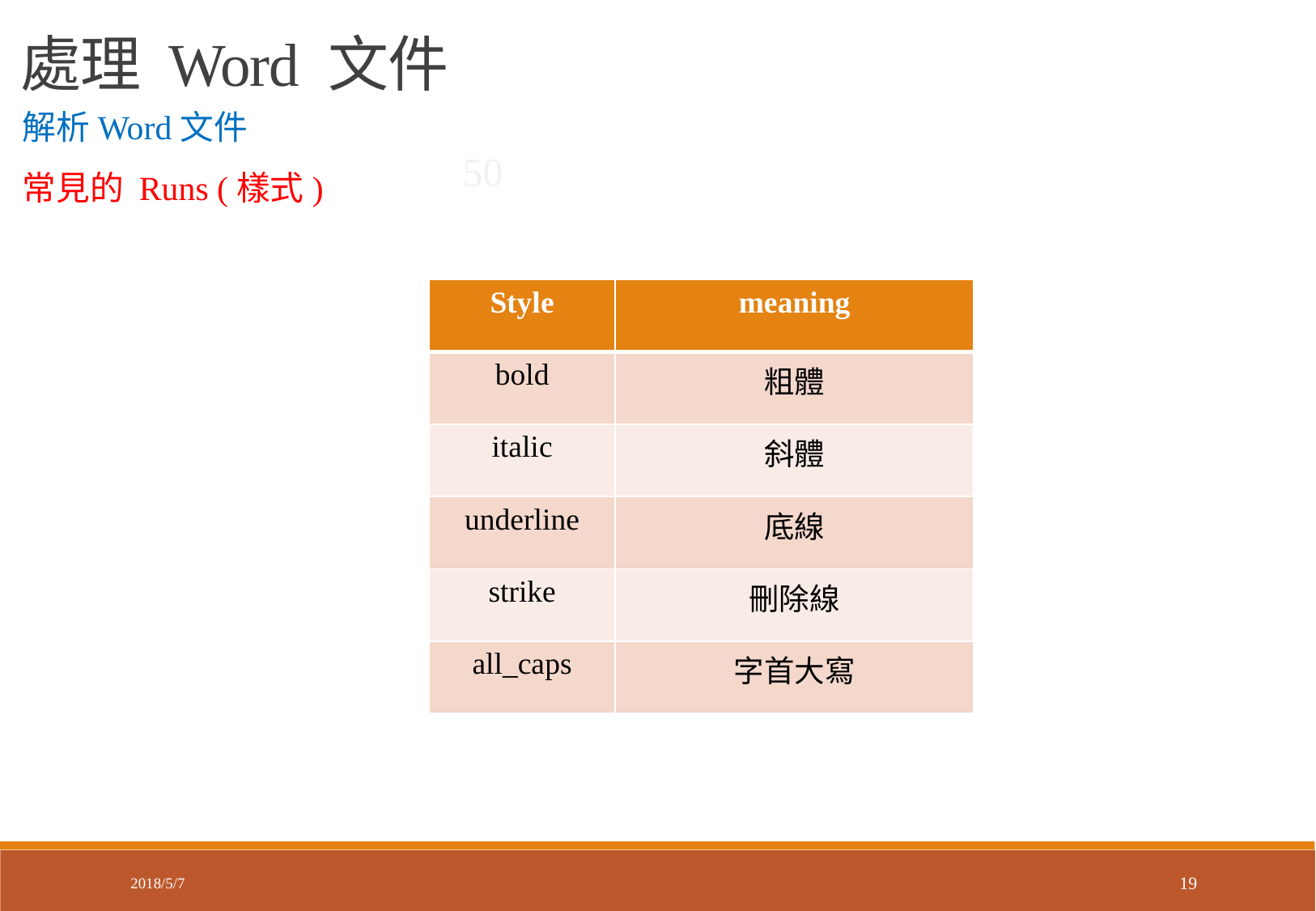

處理 Word 文件
解析Word文件
常見的 Runs (樣式)
50
150
| Style | meaning |
| --- | --- |
| bold | 粗體 |
| italic | 斜體 |
| underline | 底線 |
| strike | 刪除線 |
| all\_caps | 字首大寫 |
2018/5/7
19